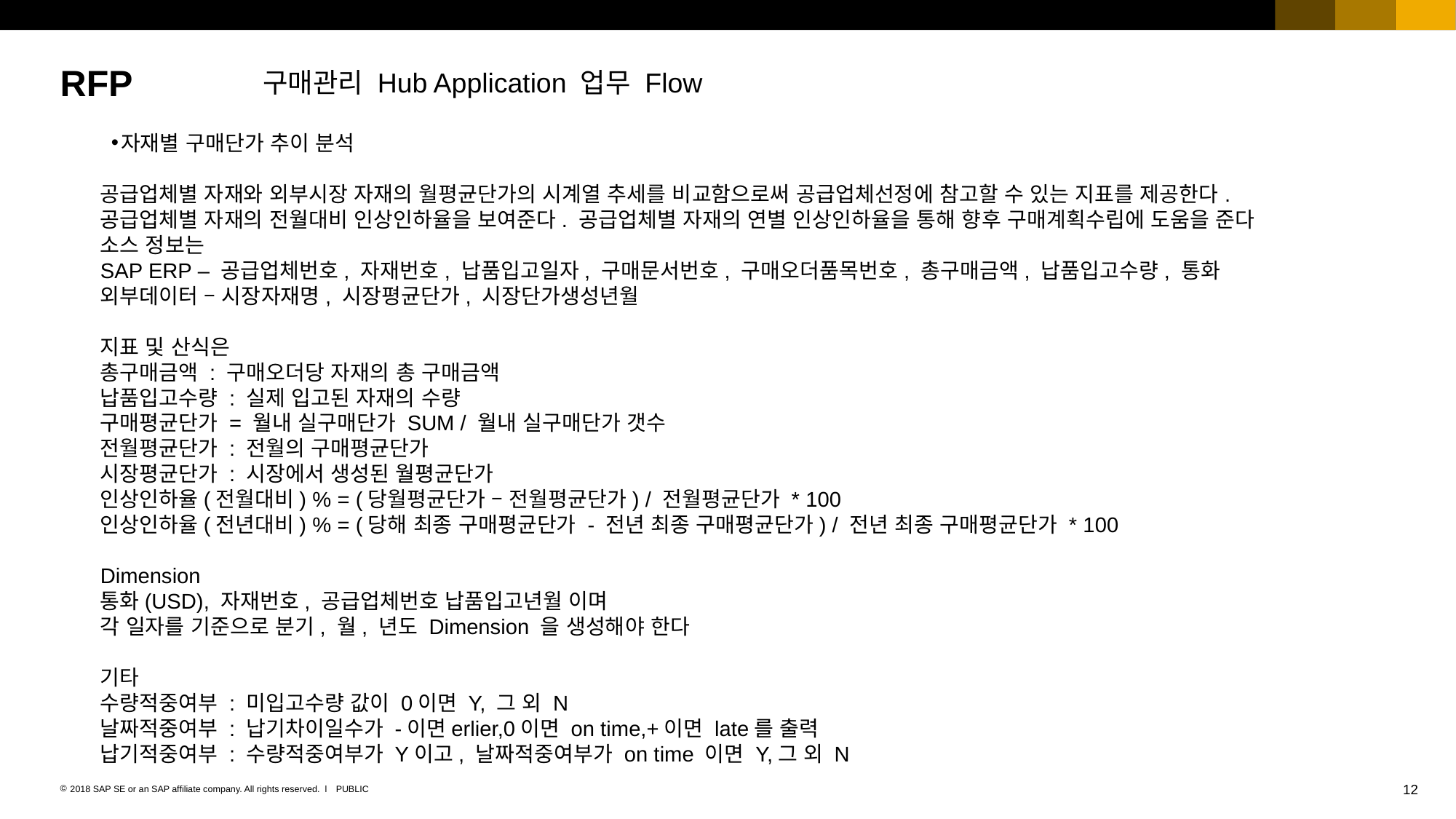

# RFP
구매관리 Hub Application 업무 Flow
자재별 구매단가 추이 분석

공급업체별 자재와 외부시장 자재의 월평균단가의 시계열 추세를 비교함으로써 공급업체선정에 참고할 수 있는 지표를 제공한다.
공급업체별 자재의 전월대비 인상인하율을 보여준다. 공급업체별 자재의 연별 인상인하율을 통해 향후 구매계획수립에 도움을 준다
소스 정보는
SAP ERP – 공급업체번호, 자재번호, 납품입고일자, 구매문서번호, 구매오더품목번호, 총구매금액, 납품입고수량, 통화
외부데이터 – 시장자재명, 시장평균단가, 시장단가생성년월

지표 및 산식은
총구매금액 : 구매오더당 자재의 총 구매금액
납품입고수량 : 실제 입고된 자재의 수량
구매평균단가 = 월내 실구매단가 SUM / 월내 실구매단가 갯수
전월평균단가 : 전월의 구매평균단가
시장평균단가 : 시장에서 생성된 월평균단가
인상인하율(전월대비) % = (당월평균단가 – 전월평균단가) / 전월평균단가 * 100
인상인하율(전년대비) % = (당해 최종 구매평균단가 - 전년 최종 구매평균단가) / 전년 최종 구매평균단가 * 100

Dimension
통화(USD), 자재번호, 공급업체번호 납품입고년월 이며
각 일자를 기준으로 분기, 월, 년도 Dimension 을 생성해야 한다

기타
수량적중여부 : 미입고수량 값이 0이면 Y, 그 외 N
날짜적중여부 : 납기차이일수가 -이면erlier,0이면 on time,+이면 late를 출력
납기적중여부 : 수량적중여부가 Y이고, 날짜적중여부가 on time 이면 Y,그 외 N